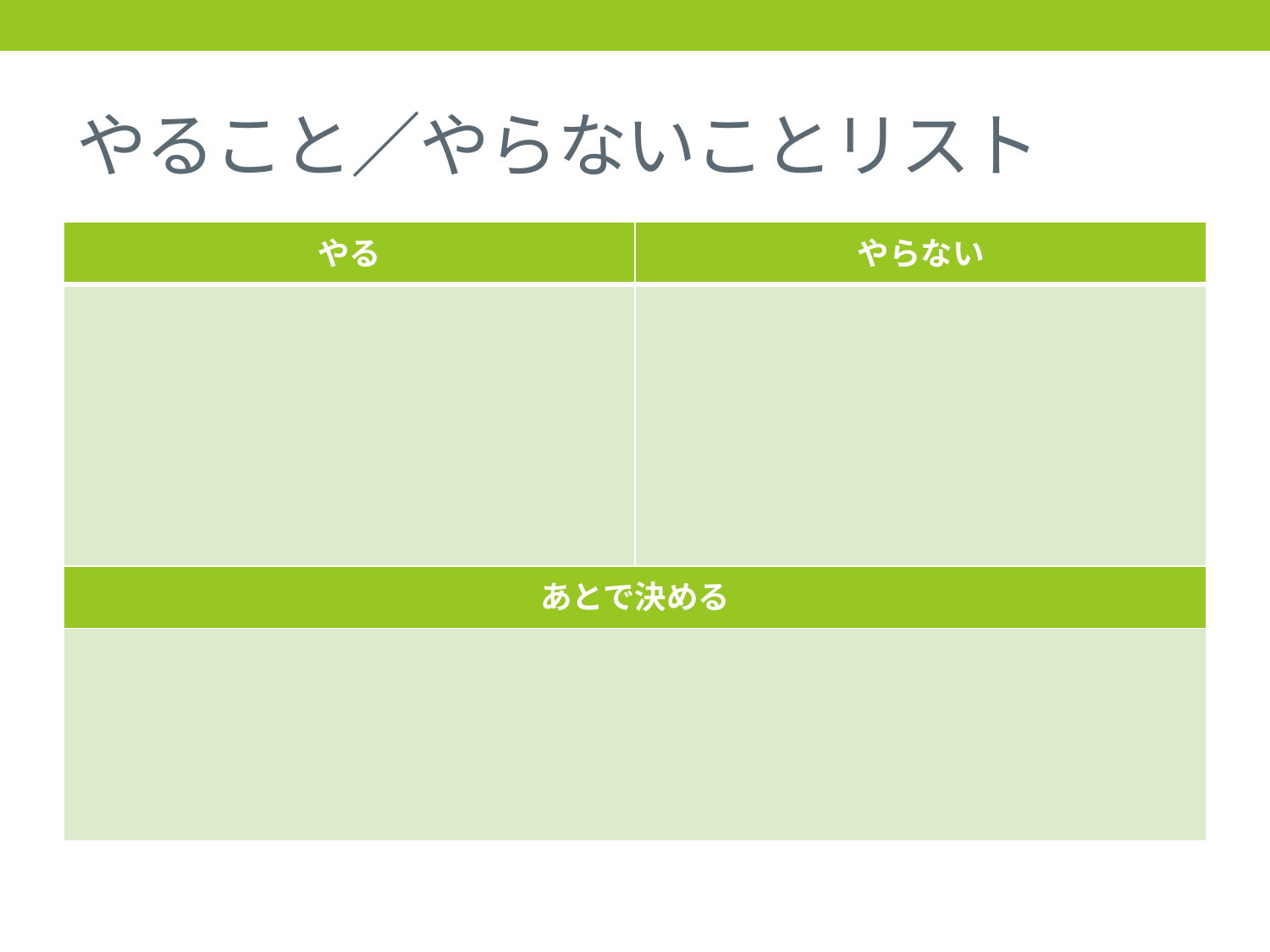

# やること／やらないことリスト
| やる | やらない |
| --- | --- |
|  |  |
| あとで決める |  |
|  |  |